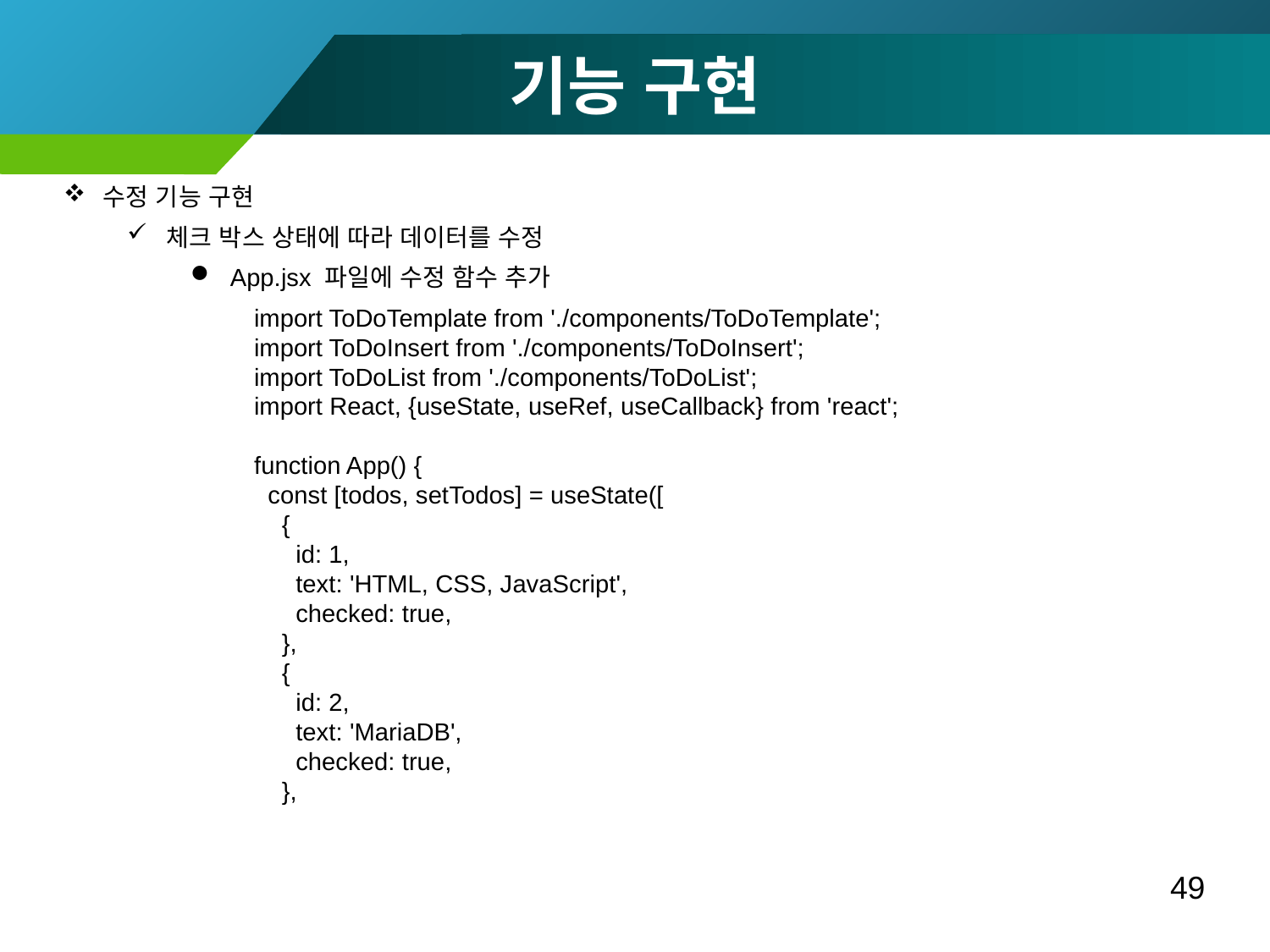

기능 구현
수정 기능 구현
체크 박스 상태에 따라 데이터를 수정
App.jsx 파일에 수정 함수 추가
import ToDoTemplate from './components/ToDoTemplate';
import ToDoInsert from './components/ToDoInsert';
import ToDoList from './components/ToDoList';
import React, {useState, useRef, useCallback} from 'react';

function App() {
  const [todos, setTodos] = useState([
    {
      id: 1,
      text: 'HTML, CSS, JavaScript',
      checked: true,
    },
    {
      id: 2,
      text: 'MariaDB',
      checked: true,
    },
49